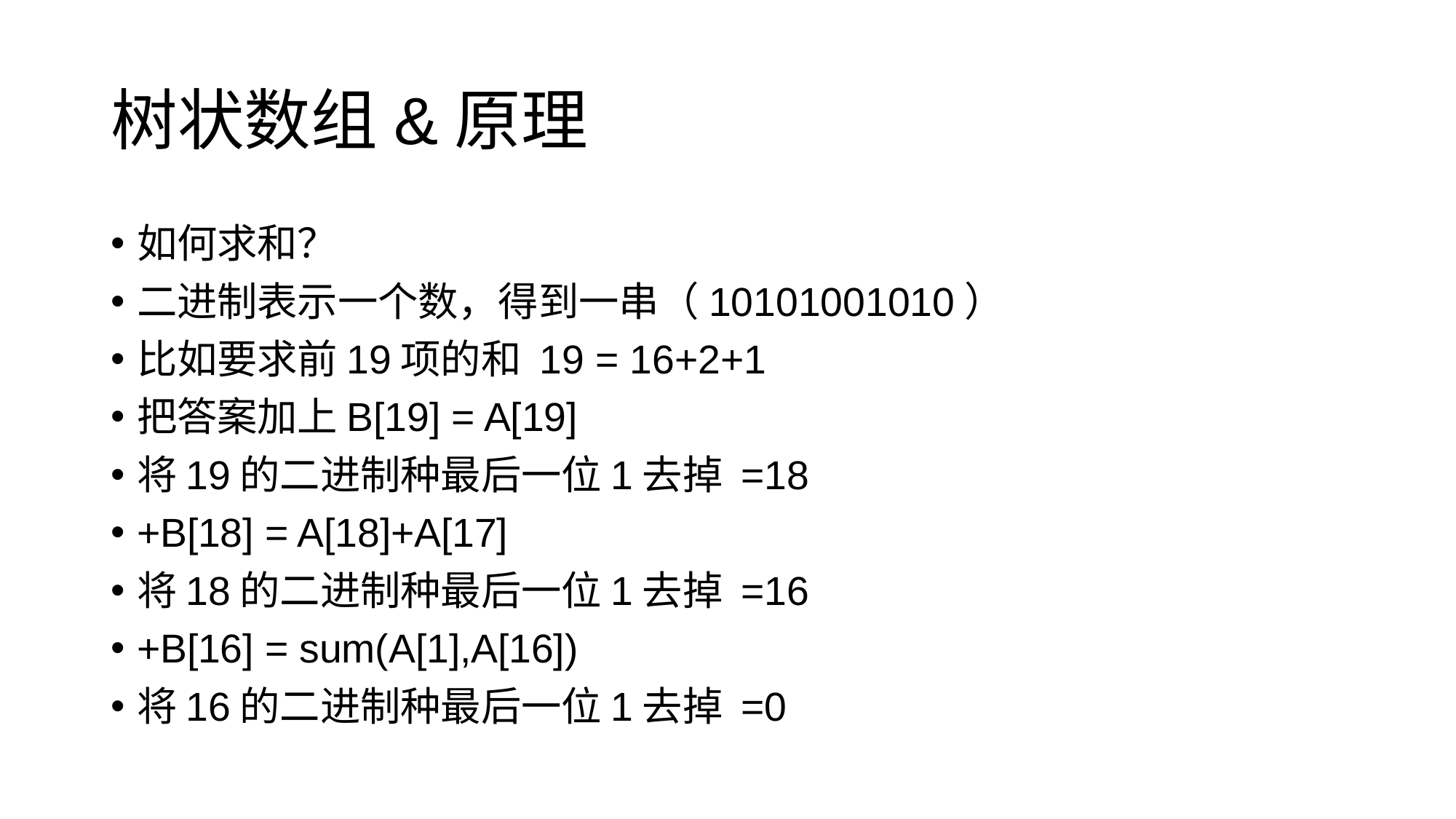

# 树状数组&原理
如何求和？
二进制表示一个数，得到一串（10101001010）
比如要求前19项的和 19 = 16+2+1
把答案加上B[19] = A[19]
将19的二进制种最后一位1去掉 =18
+B[18] = A[18]+A[17]
将18的二进制种最后一位1去掉 =16
+B[16] = sum(A[1],A[16])
将16的二进制种最后一位1去掉 =0